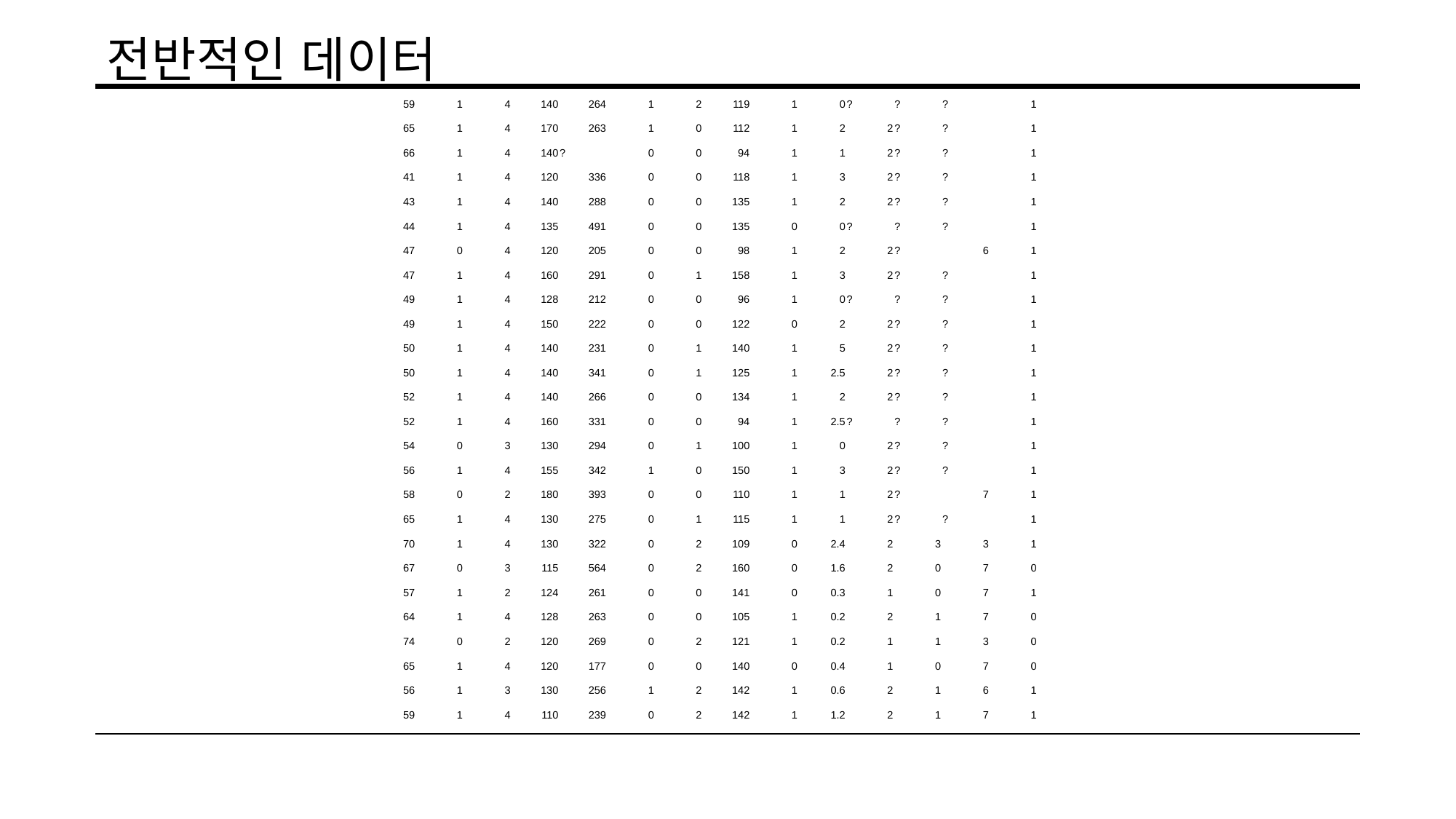

# 전반적인 데이터
| 59 | 1 | 4 | 140 | 264 | 1 | 2 | 119 | 1 | 0 | ? | ? | ? | 1 |
| --- | --- | --- | --- | --- | --- | --- | --- | --- | --- | --- | --- | --- | --- |
| 65 | 1 | 4 | 170 | 263 | 1 | 0 | 112 | 1 | 2 | 2 | ? | ? | 1 |
| 66 | 1 | 4 | 140 | ? | 0 | 0 | 94 | 1 | 1 | 2 | ? | ? | 1 |
| 41 | 1 | 4 | 120 | 336 | 0 | 0 | 118 | 1 | 3 | 2 | ? | ? | 1 |
| 43 | 1 | 4 | 140 | 288 | 0 | 0 | 135 | 1 | 2 | 2 | ? | ? | 1 |
| 44 | 1 | 4 | 135 | 491 | 0 | 0 | 135 | 0 | 0 | ? | ? | ? | 1 |
| 47 | 0 | 4 | 120 | 205 | 0 | 0 | 98 | 1 | 2 | 2 | ? | 6 | 1 |
| 47 | 1 | 4 | 160 | 291 | 0 | 1 | 158 | 1 | 3 | 2 | ? | ? | 1 |
| 49 | 1 | 4 | 128 | 212 | 0 | 0 | 96 | 1 | 0 | ? | ? | ? | 1 |
| 49 | 1 | 4 | 150 | 222 | 0 | 0 | 122 | 0 | 2 | 2 | ? | ? | 1 |
| 50 | 1 | 4 | 140 | 231 | 0 | 1 | 140 | 1 | 5 | 2 | ? | ? | 1 |
| 50 | 1 | 4 | 140 | 341 | 0 | 1 | 125 | 1 | 2.5 | 2 | ? | ? | 1 |
| 52 | 1 | 4 | 140 | 266 | 0 | 0 | 134 | 1 | 2 | 2 | ? | ? | 1 |
| 52 | 1 | 4 | 160 | 331 | 0 | 0 | 94 | 1 | 2.5 | ? | ? | ? | 1 |
| 54 | 0 | 3 | 130 | 294 | 0 | 1 | 100 | 1 | 0 | 2 | ? | ? | 1 |
| 56 | 1 | 4 | 155 | 342 | 1 | 0 | 150 | 1 | 3 | 2 | ? | ? | 1 |
| 58 | 0 | 2 | 180 | 393 | 0 | 0 | 110 | 1 | 1 | 2 | ? | 7 | 1 |
| 65 | 1 | 4 | 130 | 275 | 0 | 1 | 115 | 1 | 1 | 2 | ? | ? | 1 |
| 70 | 1 | 4 | 130 | 322 | 0 | 2 | 109 | 0 | 2.4 | 2 | 3 | 3 | 1 |
| 67 | 0 | 3 | 115 | 564 | 0 | 2 | 160 | 0 | 1.6 | 2 | 0 | 7 | 0 |
| 57 | 1 | 2 | 124 | 261 | 0 | 0 | 141 | 0 | 0.3 | 1 | 0 | 7 | 1 |
| 64 | 1 | 4 | 128 | 263 | 0 | 0 | 105 | 1 | 0.2 | 2 | 1 | 7 | 0 |
| 74 | 0 | 2 | 120 | 269 | 0 | 2 | 121 | 1 | 0.2 | 1 | 1 | 3 | 0 |
| 65 | 1 | 4 | 120 | 177 | 0 | 0 | 140 | 0 | 0.4 | 1 | 0 | 7 | 0 |
| 56 | 1 | 3 | 130 | 256 | 1 | 2 | 142 | 1 | 0.6 | 2 | 1 | 6 | 1 |
| 59 | 1 | 4 | 110 | 239 | 0 | 2 | 142 | 1 | 1.2 | 2 | 1 | 7 | 1 |